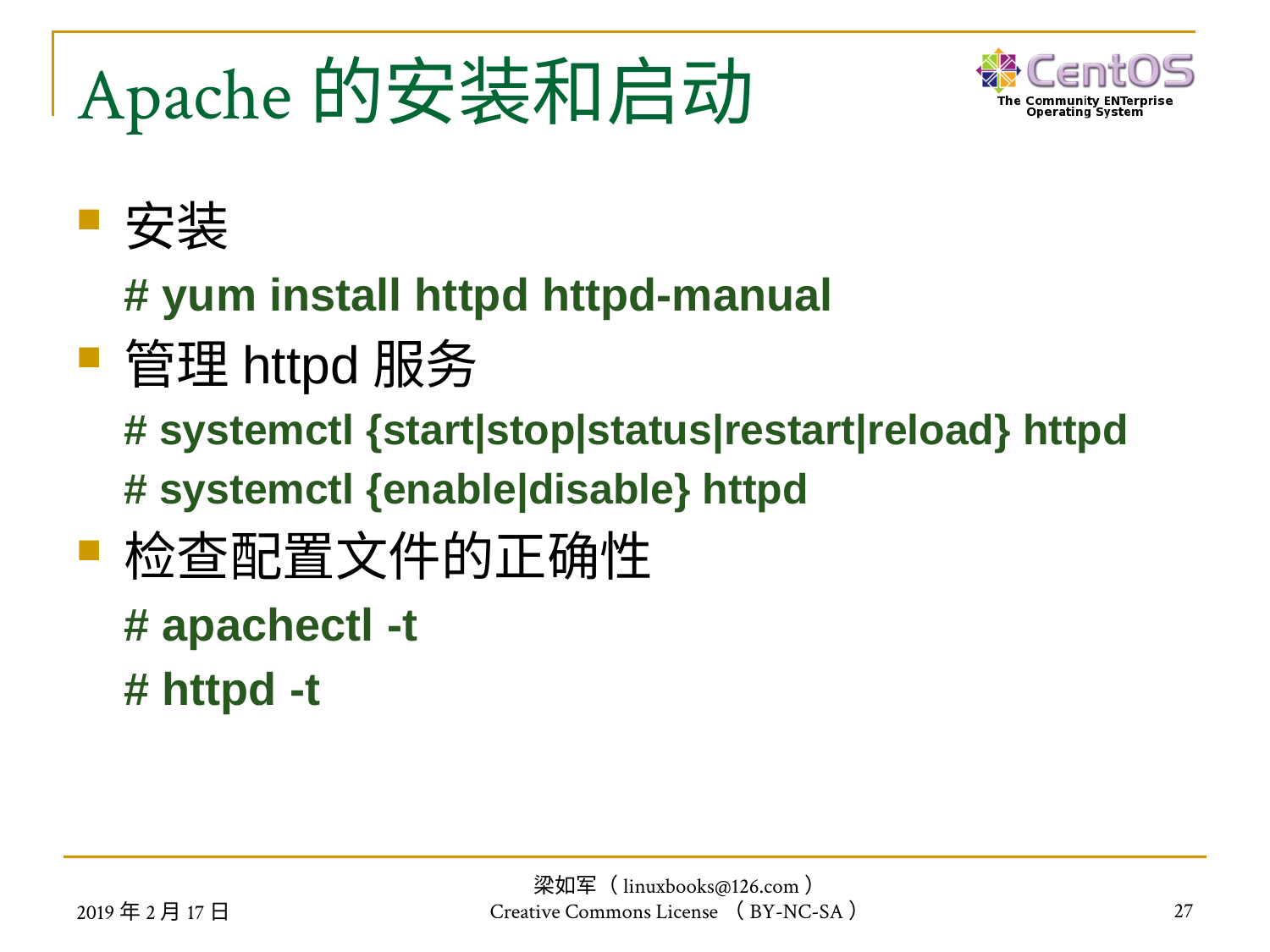

# Apache的安装和启动
安装
# yum install httpd httpd-manual
管理httpd服务
# systemctl {start|stop|status|restart|reload} httpd
# systemctl {enable|disable} httpd
检查配置文件的正确性
# apachectl -t
# httpd -t
梁如军（linuxbooks@126.com）
Creative Commons License（BY-NC-SA）
2019年2月17日
27